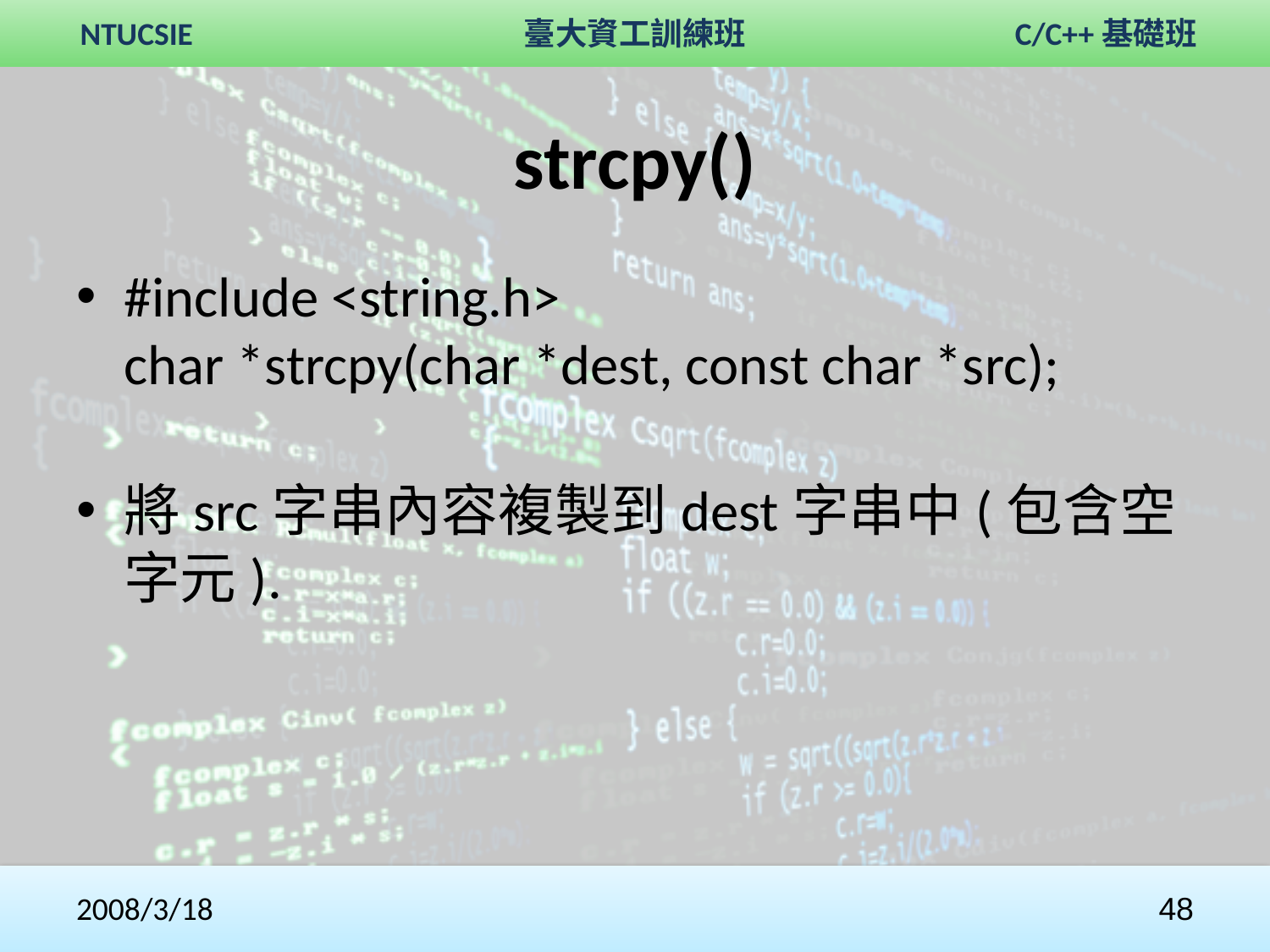

# strcpy()
#include <string.h>
char *strcpy(char *dest, const char *src);
將src字串內容複製到dest字串中(包含空字元).

2008/3/18
48